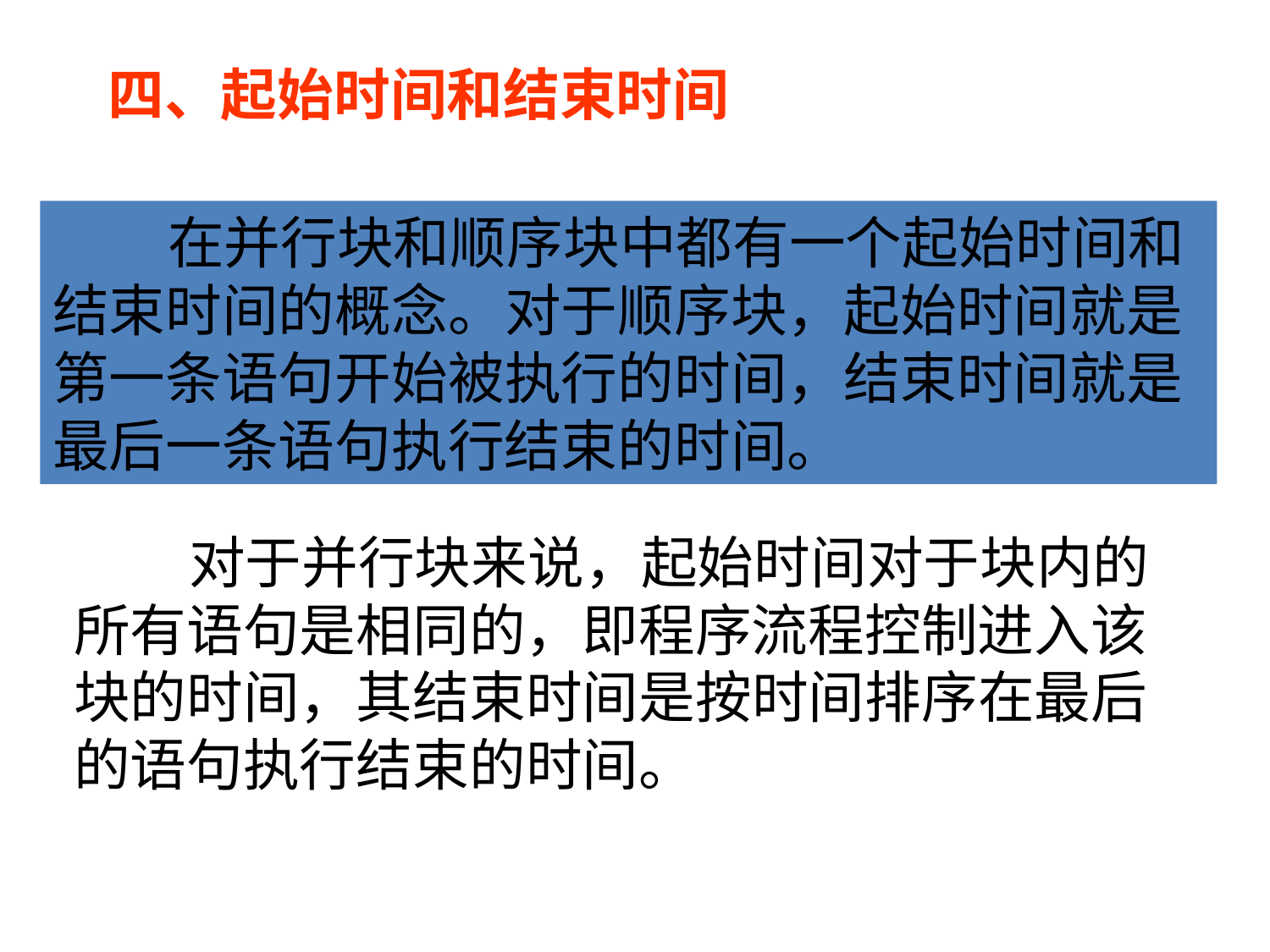

四、起始时间和结束时间
        在并行块和顺序块中都有一个起始时间和结束时间的概念。对于顺序块，起始时间就是第一条语句开始被执行的时间，结束时间就是最后一条语句执行结束的时间。
        对于并行块来说，起始时间对于块内的所有语句是相同的，即程序流程控制进入该块的时间，其结束时间是按时间排序在最后的语句执行结束的时间。